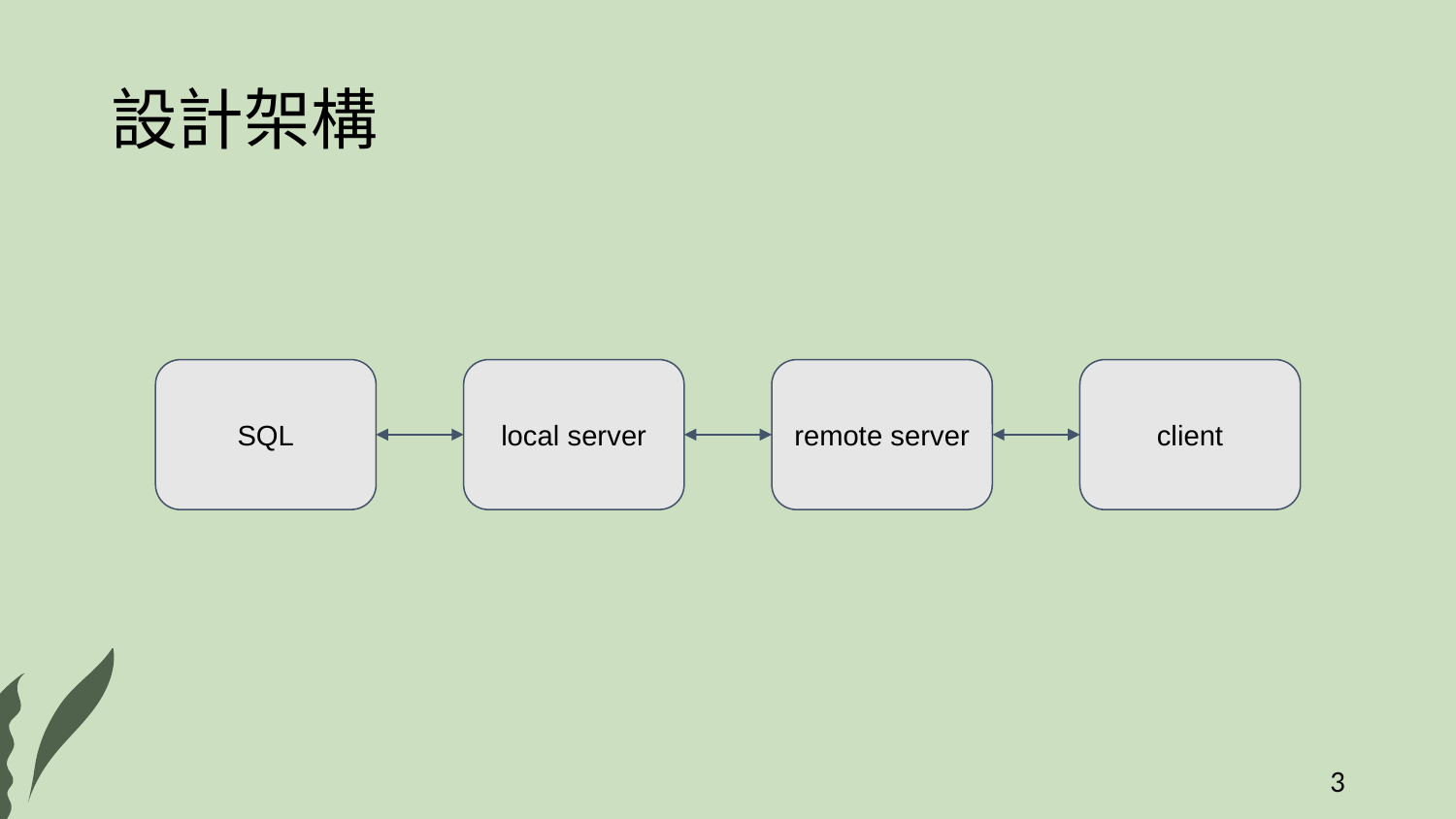

# 設計架構
SQL
local server
remote server
client
3